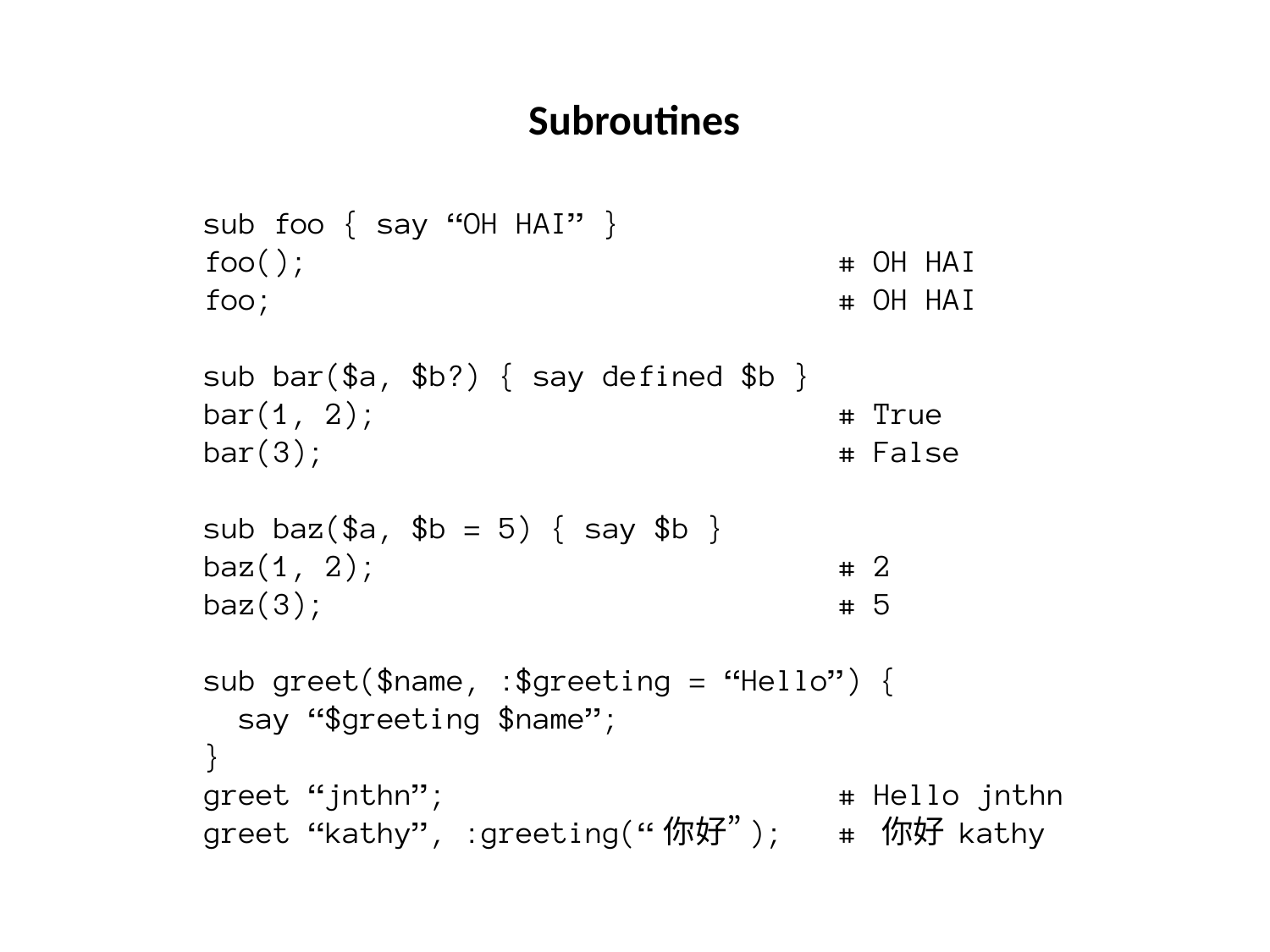

Subroutines
sub foo { say “OH HAI” }
foo();					# OH HAI
foo;					# OH HAI

sub bar($a, $b?) { say defined $b }
bar(1, 2);				# True
bar(3);					# False

sub baz($a, $b = 5) { say $b }
baz(1, 2);				# 2
baz(3);					# 5

sub greet($name, :$greeting = “Hello”) {
  say “$greeting $name”;
}
greet “jnthn”;				# Hello jnthn
greet “kathy”, :greeting(“你好”);	# 你好 kathy